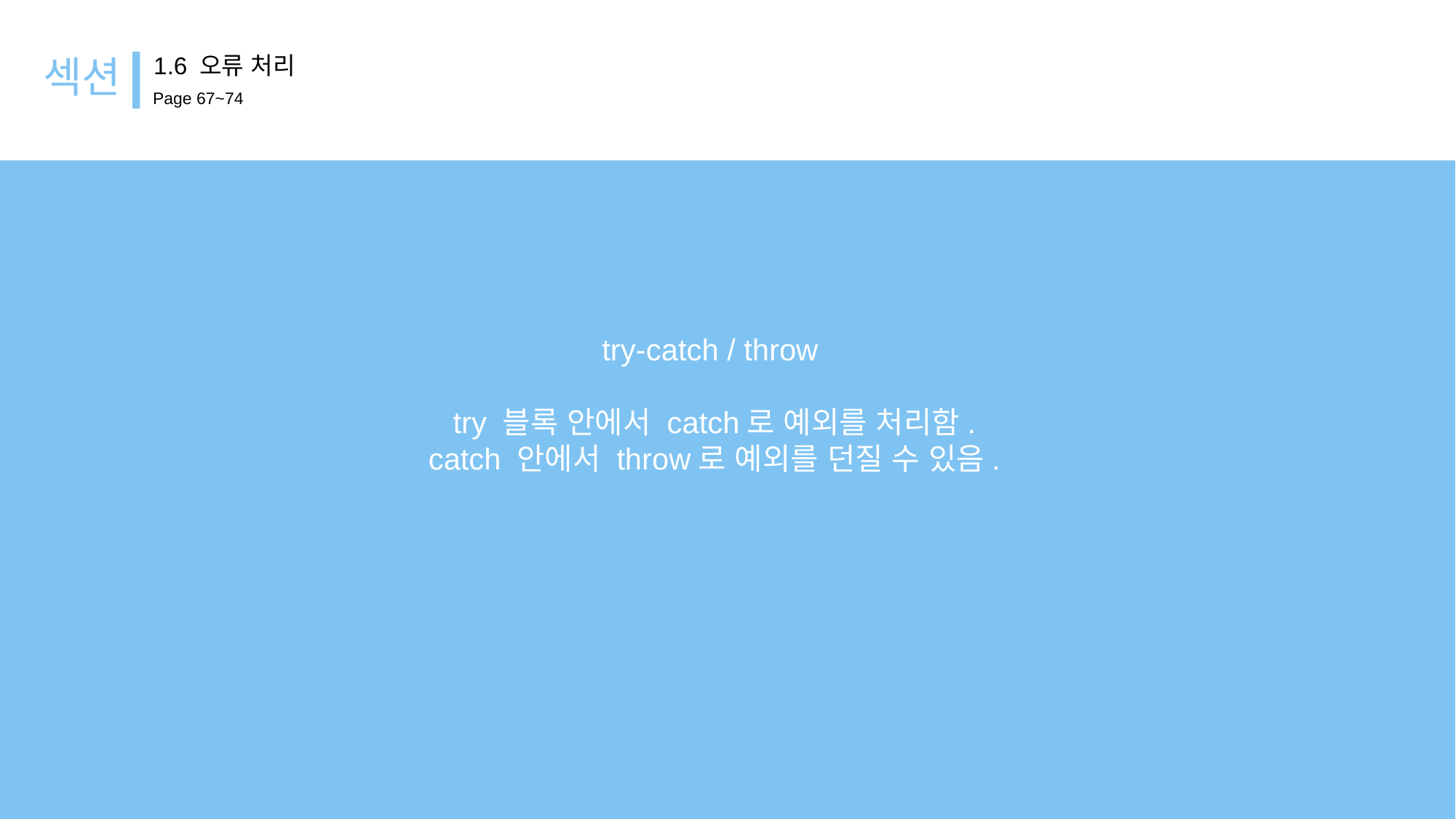

섹션
1.6 오류 처리

Page 67~74

try-catch / throw

try 블록 안에서 catch로 예외를 처리함.
catch 안에서 throw로 예외를 던질 수 있음.